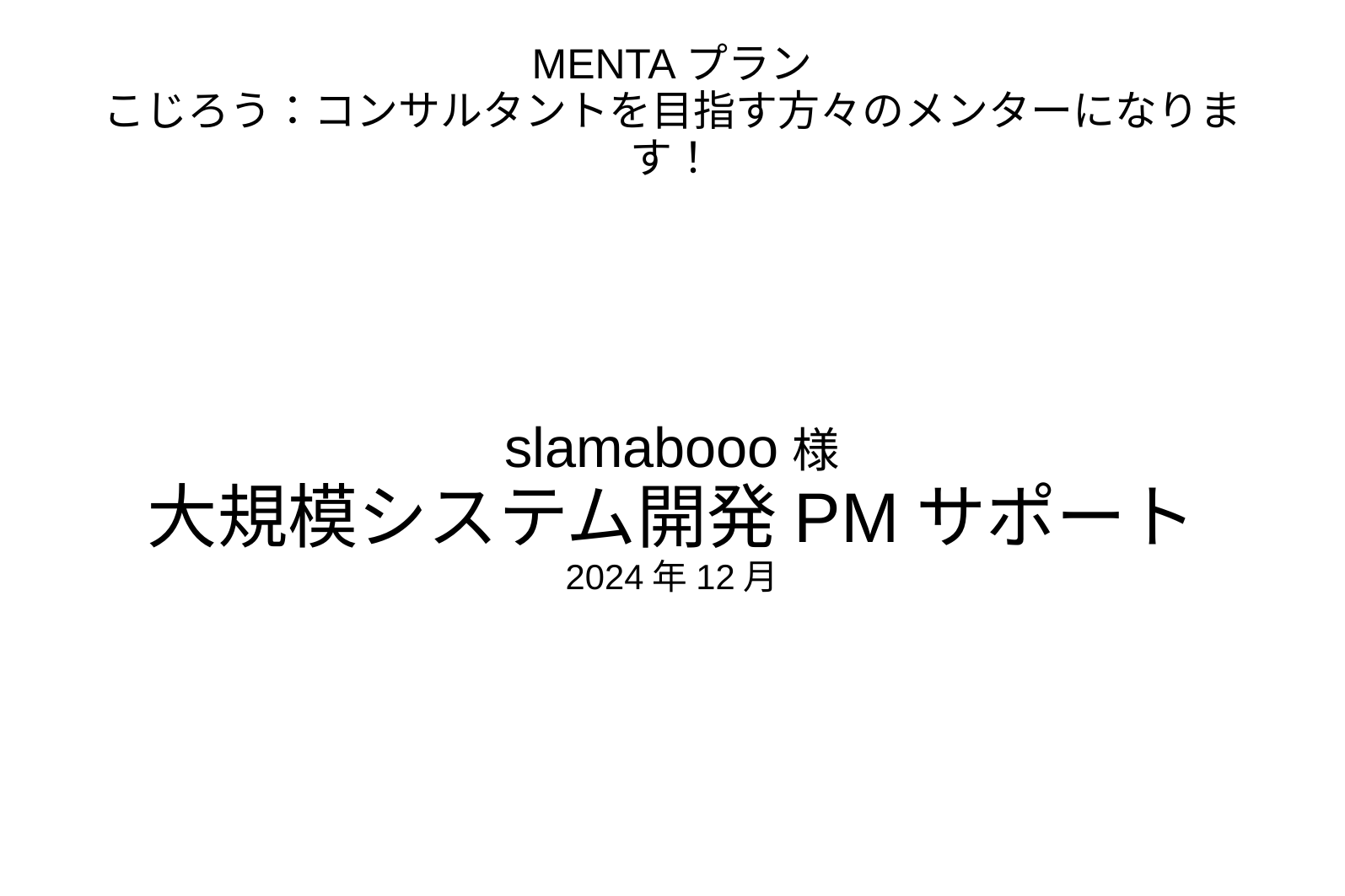

# MENTAプラン こじろう：コンサルタントを目指す方々のメンターになります！
slamabooo様
大規模システム開発PMサポート
2024年12月